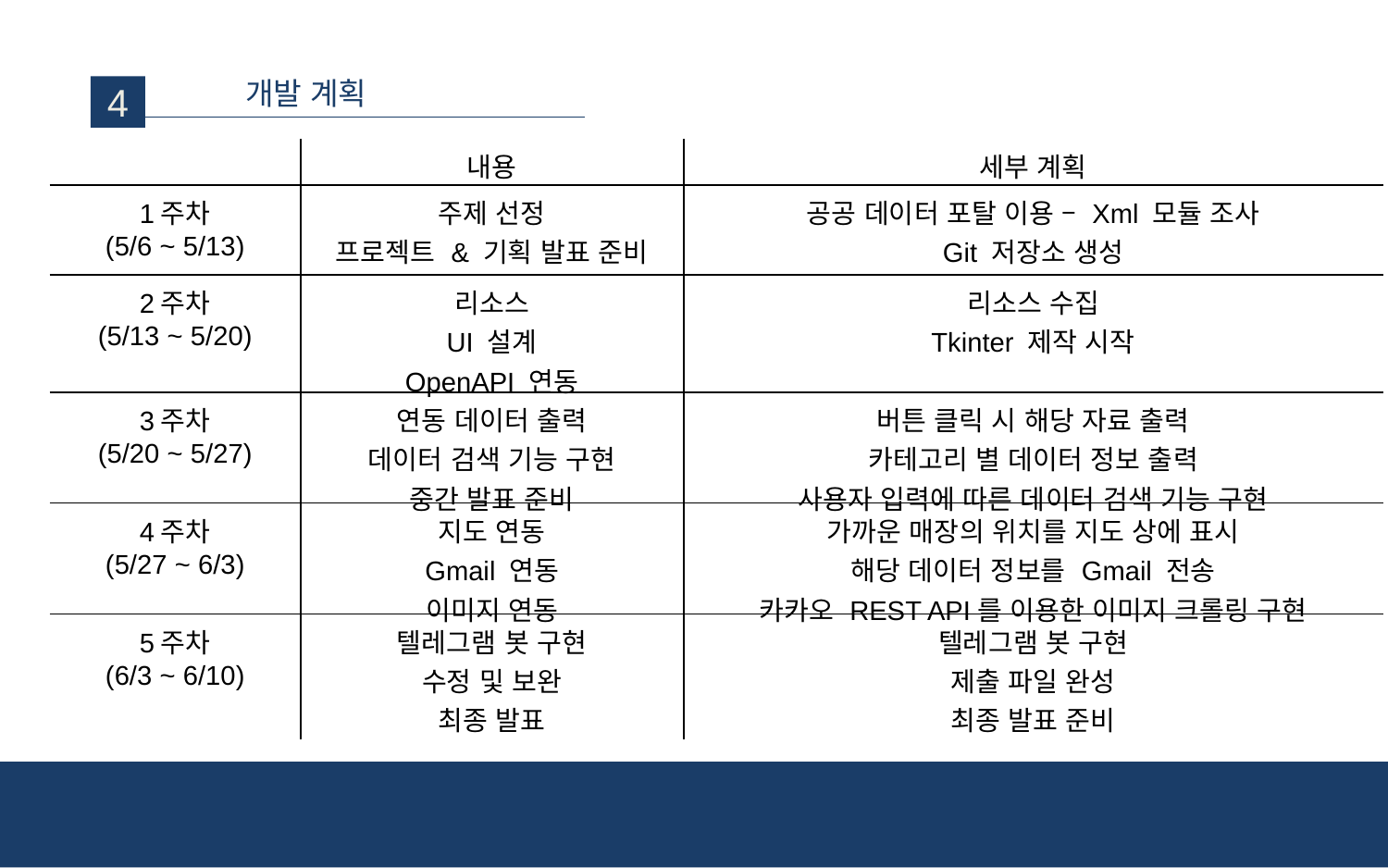

개발 계획
4
|  | 내용 | 세부 계획 |
| --- | --- | --- |
| 1주차 (5/6 ~ 5/13) | 주제 선정 프로젝트 & 기획 발표 준비 | 공공 데이터 포탈 이용 – Xml 모듈 조사 Git 저장소 생성 |
| 2주차 (5/13 ~ 5/20) | 리소스 UI 설계 OpenAPI 연동 | 리소스 수집 Tkinter 제작 시작 |
| 3주차 (5/20 ~ 5/27) | 연동 데이터 출력 데이터 검색 기능 구현 중간 발표 준비 | 버튼 클릭 시 해당 자료 출력 카테고리 별 데이터 정보 출력 사용자 입력에 따른 데이터 검색 기능 구현 |
| 4주차 (5/27 ~ 6/3) | 지도 연동 Gmail 연동 이미지 연동 | 가까운 매장의 위치를 지도 상에 표시 해당 데이터 정보를 Gmail 전송 카카오 REST API를 이용한 이미지 크롤링 구현 |
| 5주차 (6/3 ~ 6/10) | 텔레그램 봇 구현 수정 및 보완 최종 발표 | 텔레그램 봇 구현 제출 파일 완성 최종 발표 준비 |